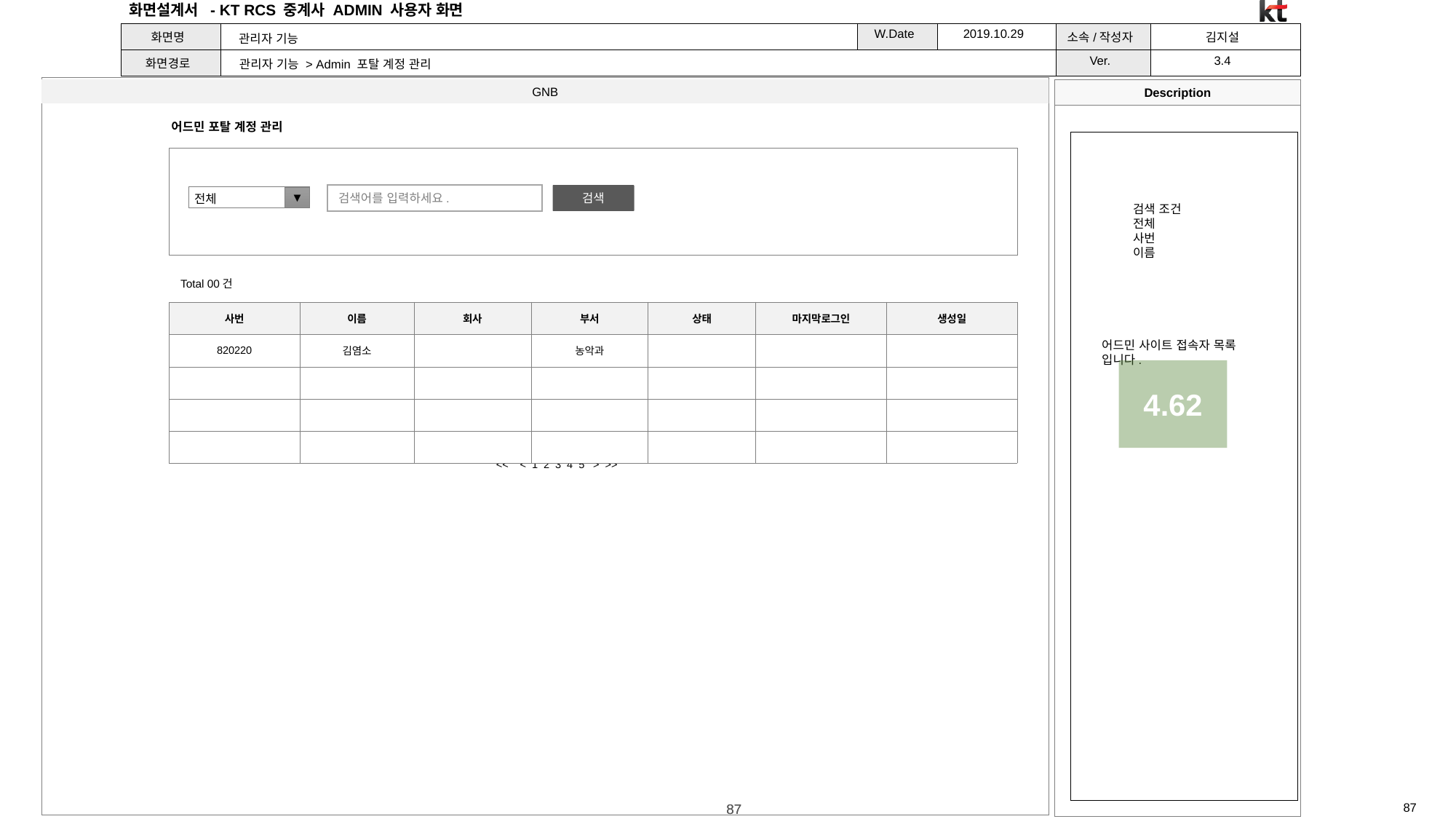

관리자 기능
관리자 기능 > Admin 포탈 계정 관리
어드민 포탈 계정 관리

검색어를 입력하세요.
검색
전체
▼
검색 조건
전체
사번
이름
Total 00건
| 사번 | 이름 | 회사 | 부서 | 상태 | 마지막로그인 | 생성일 |
| --- | --- | --- | --- | --- | --- | --- |
| 820220 | 김염소 |  | 농악과 |  |  |  |
|  |  |  |  |  |  |  |
|  |  |  |  |  |  |  |
|  |  |  |  |  |  |  |
어드민 사이트 접속자 목록 입니다.
4.62

<<    <  1  2  3  4  5   >  >>